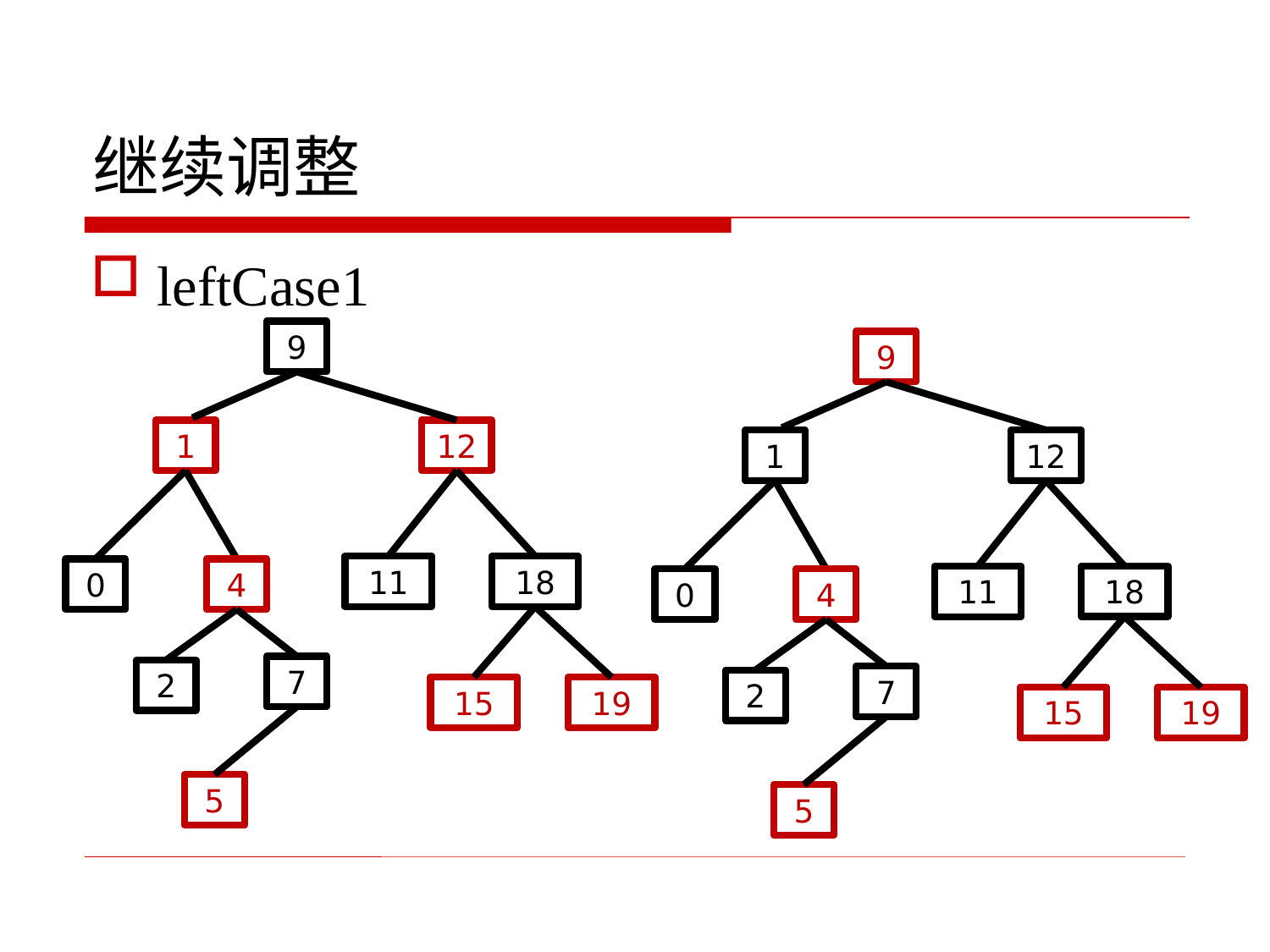

# 继续调整
leftCase1
9
1
12
18
11
0
4
7
2
15
19
5
9
1
12
18
11
0
4
7
2
15
19
5